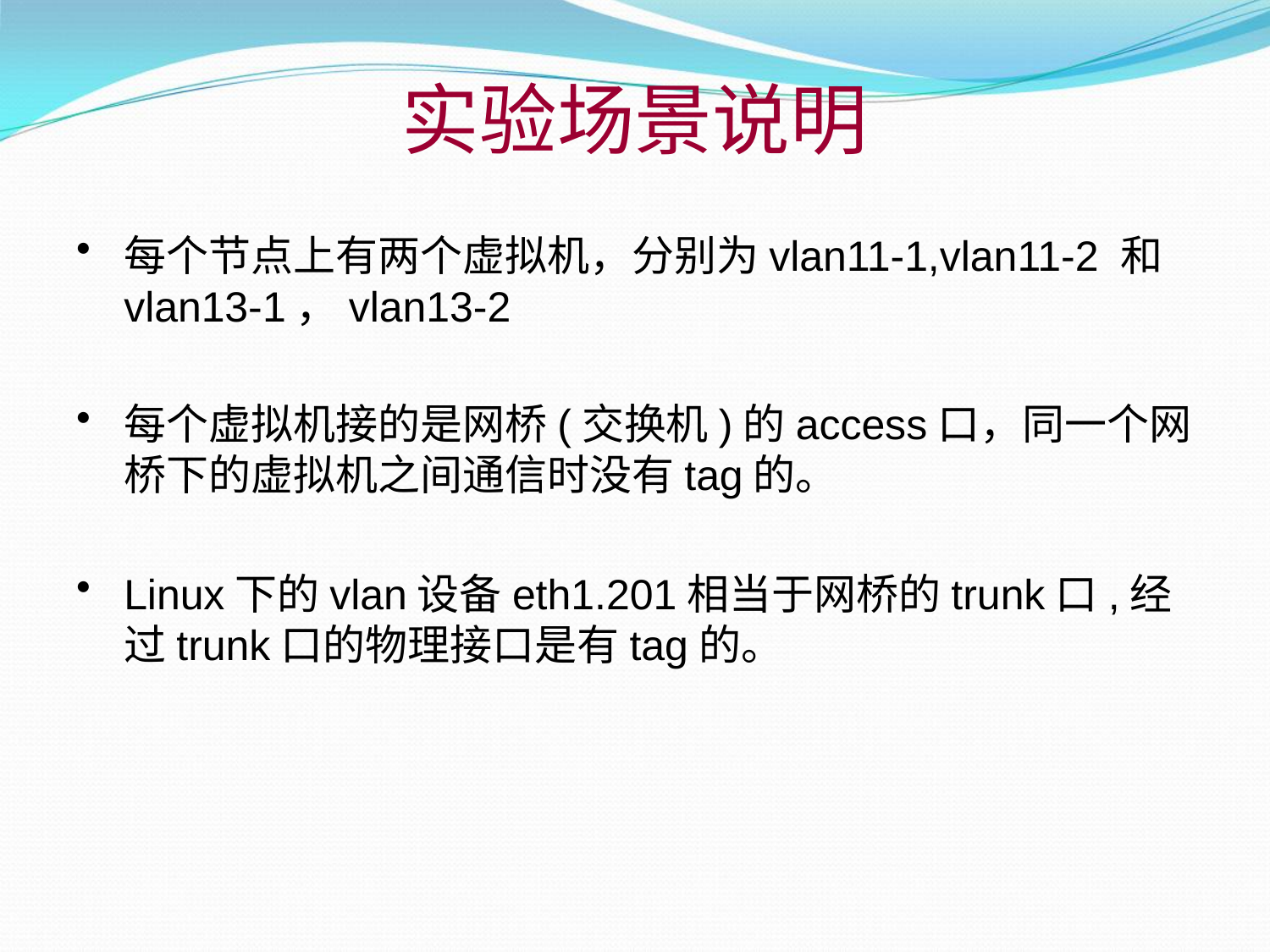

# 实验场景说明
每个节点上有两个虚拟机，分别为vlan11-1,vlan11-2 和 vlan13-1，vlan13-2

每个虚拟机接的是网桥(交换机)的access口，同一个网桥下的虚拟机之间通信时没有tag的。

Linux下的vlan设备eth1.201相当于网桥的trunk口,经过trunk口的物理接口是有tag的。